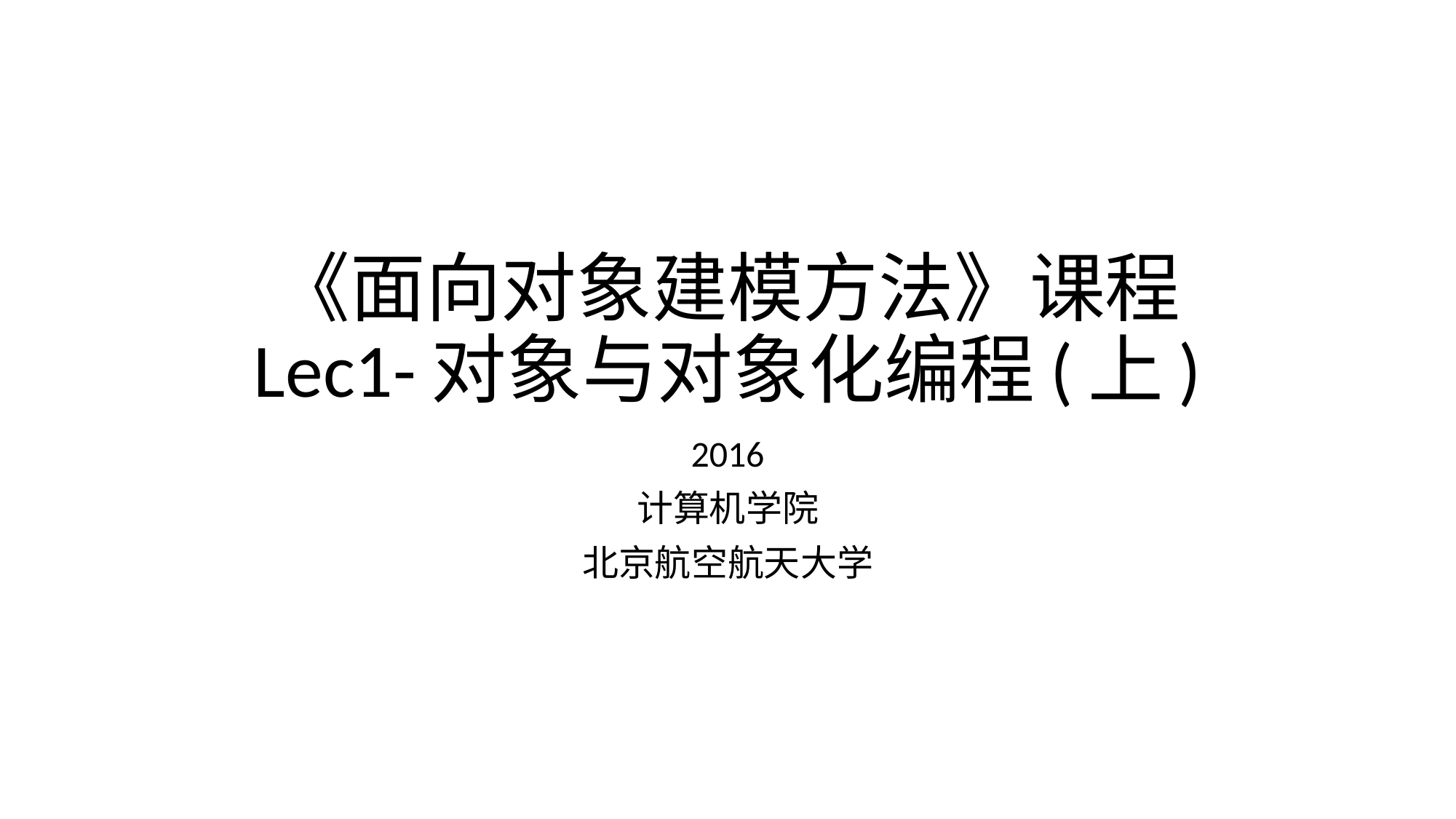

# 《面向对象建模方法》课程 Lec1-对象与对象化编程(上)
2016
计算机学院
北京航空航天大学